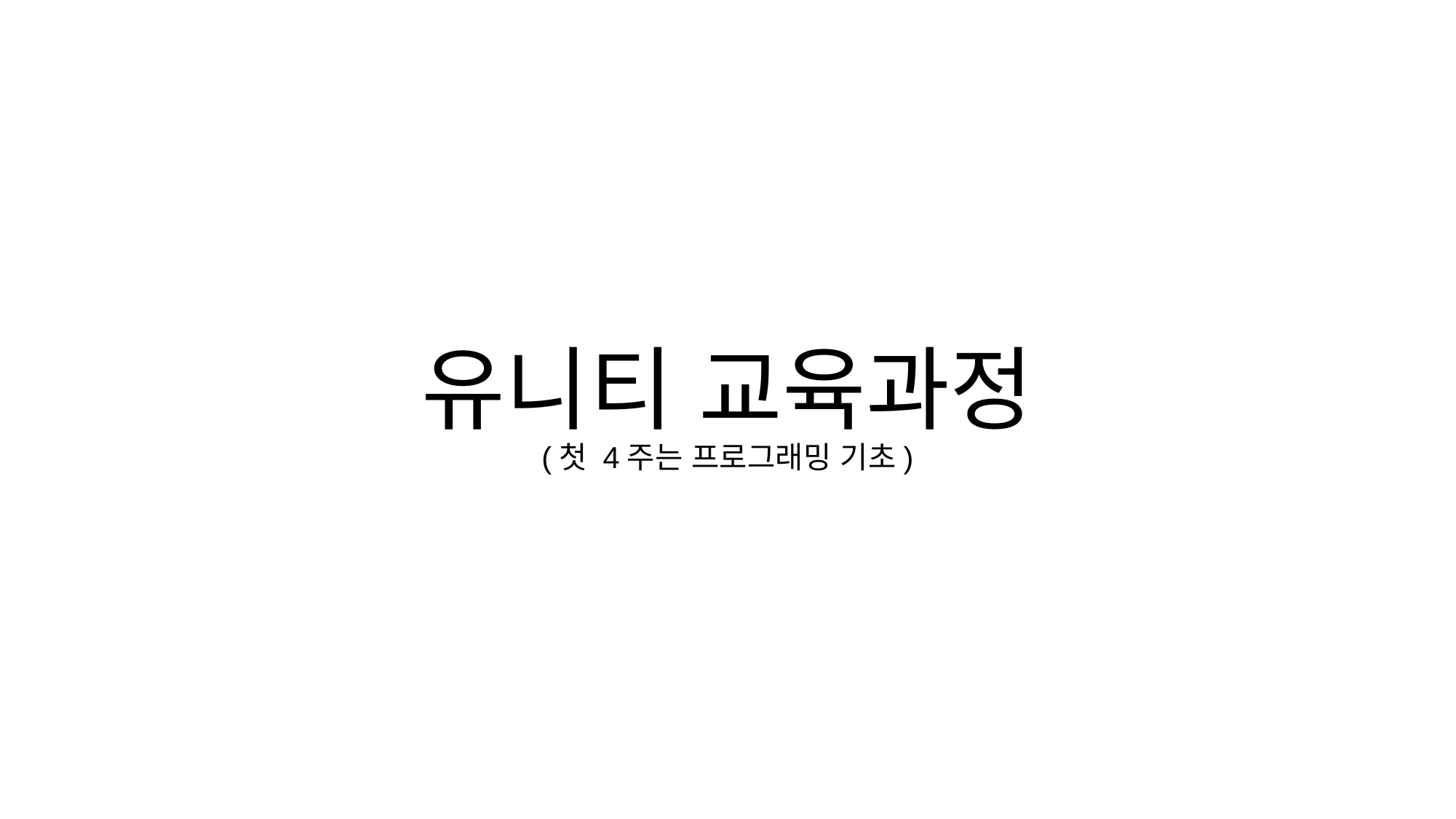

# 유니티 교육과정 (첫 4주는 프로그래밍 기초)